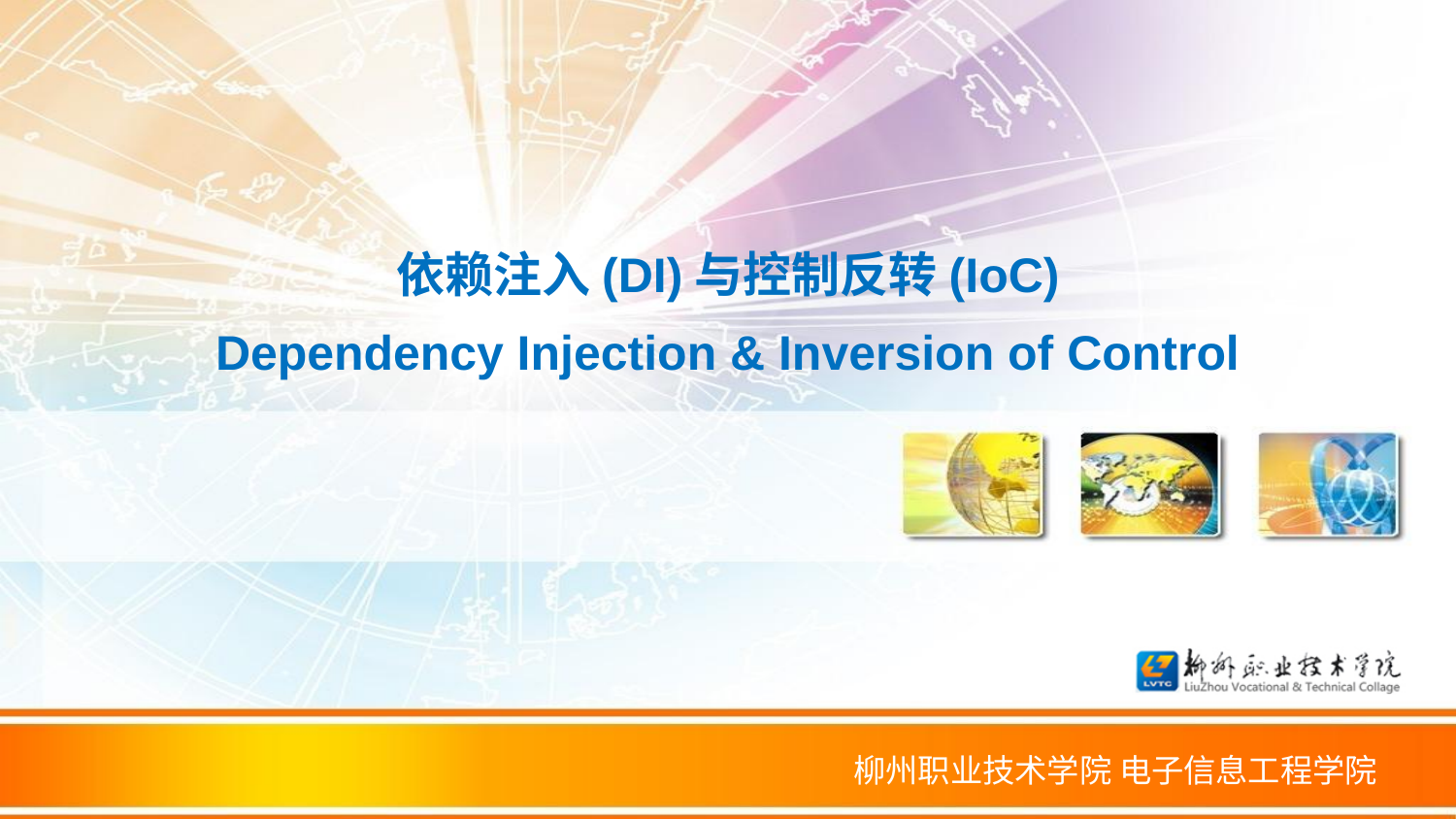

依赖注入(DI)与控制反转(IoC)
Dependency Injection & Inversion of Control